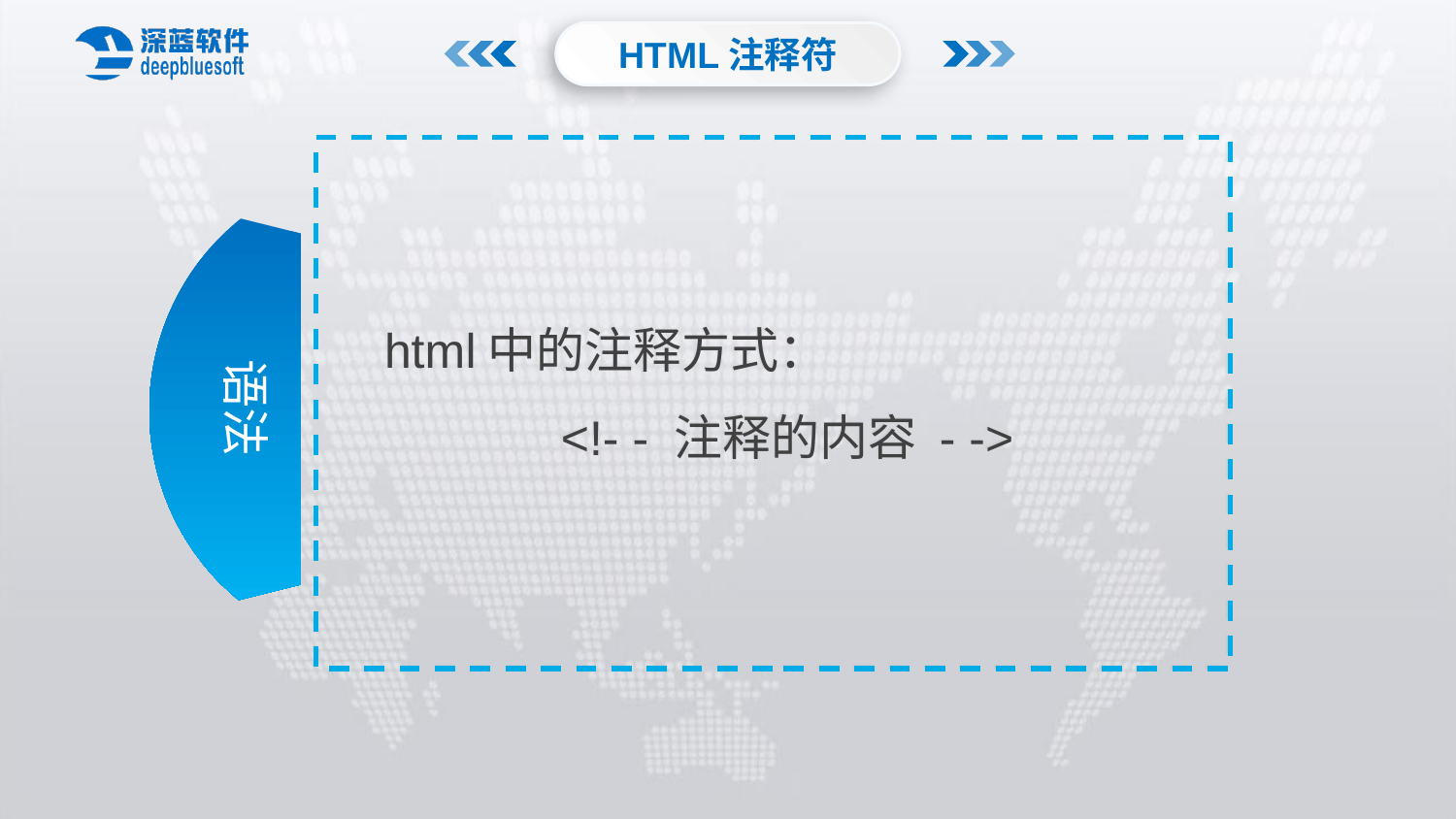

HTML注释符

    html中的注释方式：
                 <!- - 注释的内容 - ->

语法